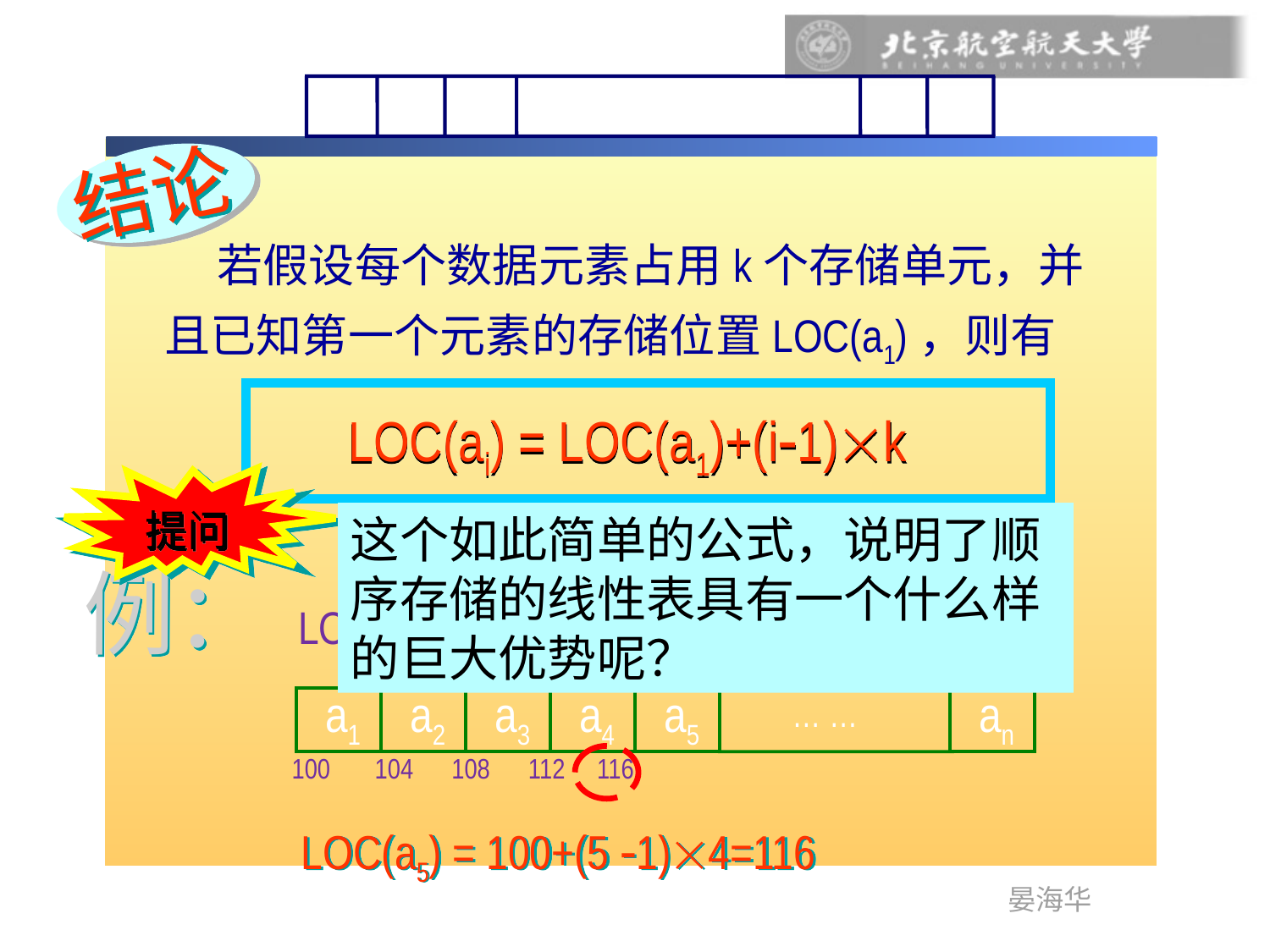

… …
an
an-1
a1
a3
a2

结论

    若假设每个数据元素占用k个存储单元，并
且已知第一个元素的存储位置LOC(a1)，则有

 LOC(ai) = LOC(a1)+(i−1)×k

提问
这个如此简单的公式，说明了顺序存储的线性表具有一个什么样的巨大优势呢？
例：
LOC(a1)=100     k=4      求LOC(a5)=?
a1

a2

a3

a4

a5

an

… …

100       104      108      112     116

 LOC(a5) = 100+(5 −1)×4=116